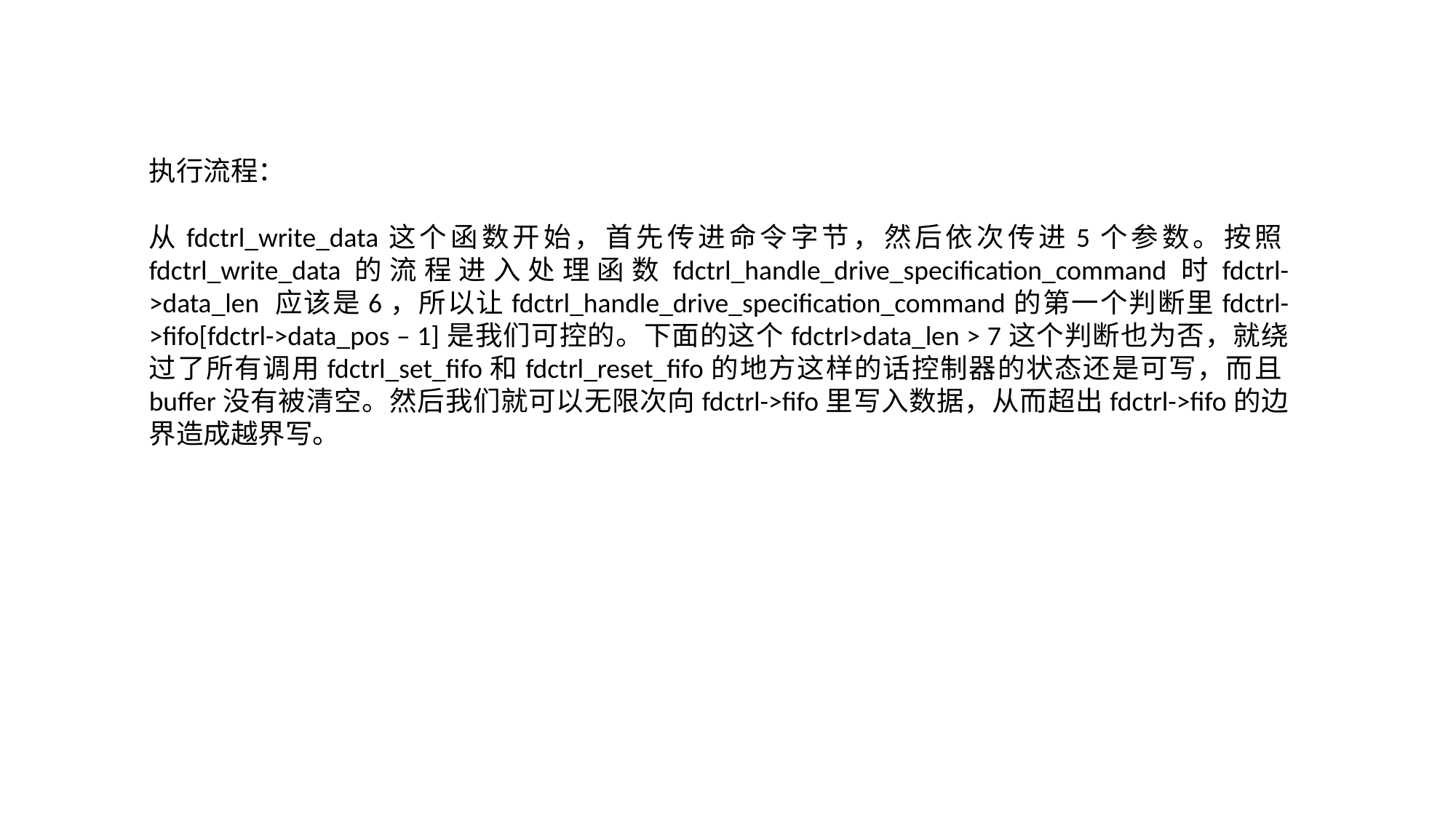

执行流程：
从fdctrl_write_data这个函数开始，首先传进命令字节，然后依次传进5个参数。按照fdctrl_write_data的流程进入处理函数fdctrl_handle_drive_specification_command时fdctrl->data_len 应该是6，所以让fdctrl_handle_drive_specification_command的第一个判断里fdctrl->fifo[fdctrl->data_pos – 1]是我们可控的。下面的这个fdctrl>data_len > 7这个判断也为否，就绕过了所有调用fdctrl_set_fifo和fdctrl_reset_fifo的地方这样的话控制器的状态还是可写，而且buffer没有被清空。然后我们就可以无限次向fdctrl->fifo里写入数据，从而超出fdctrl->fifo的边界造成越界写。